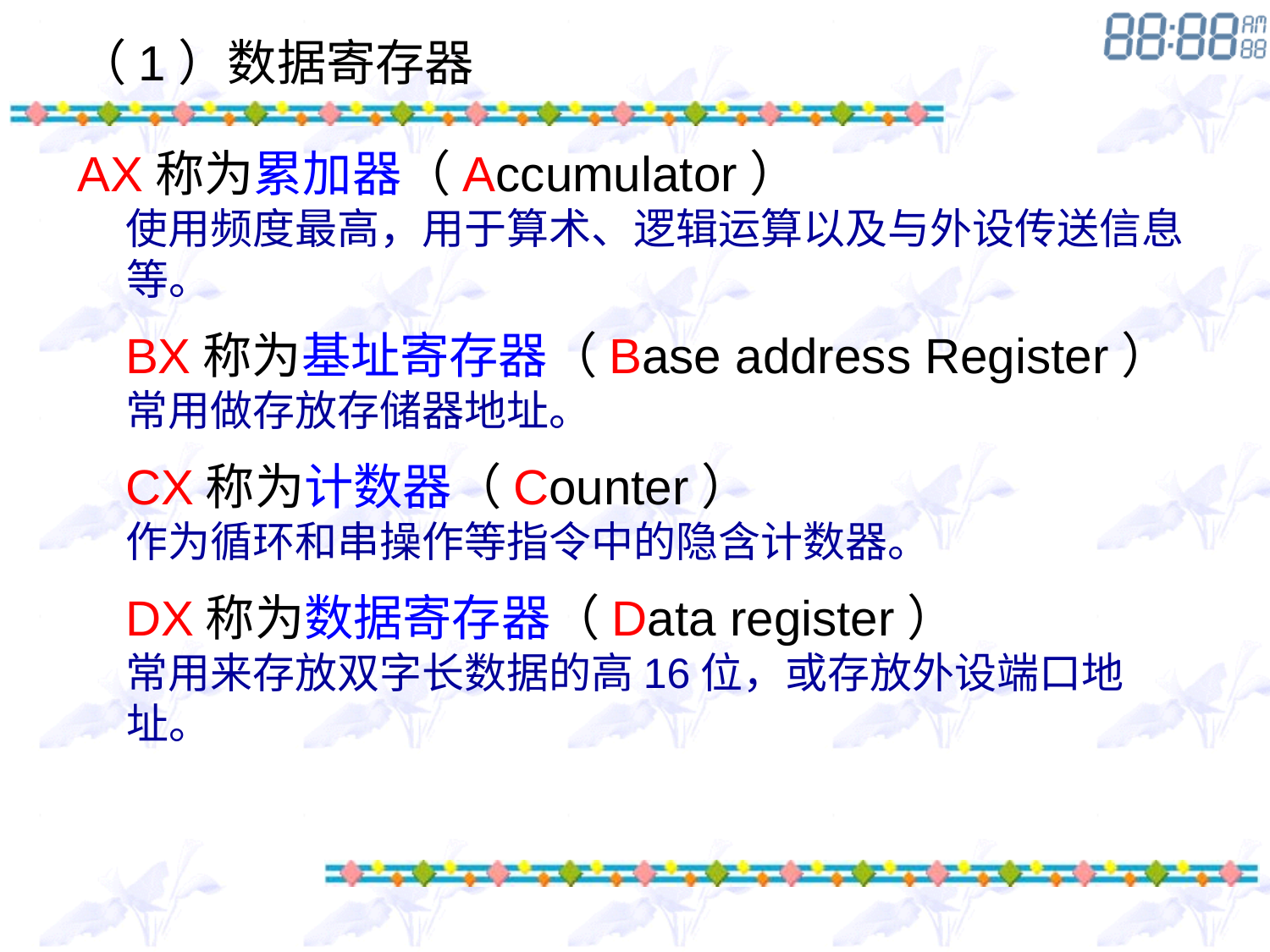

（1）数据寄存器
AX称为累加器（Accumulator）
使用频度最高，用于算术、逻辑运算以及与外设传送信息等。
BX称为基址寄存器（Base address Register）
常用做存放存储器地址。
CX称为计数器（Counter）
作为循环和串操作等指令中的隐含计数器。
DX称为数据寄存器（Data register）
常用来存放双字长数据的高16位，或存放外设端口地址。